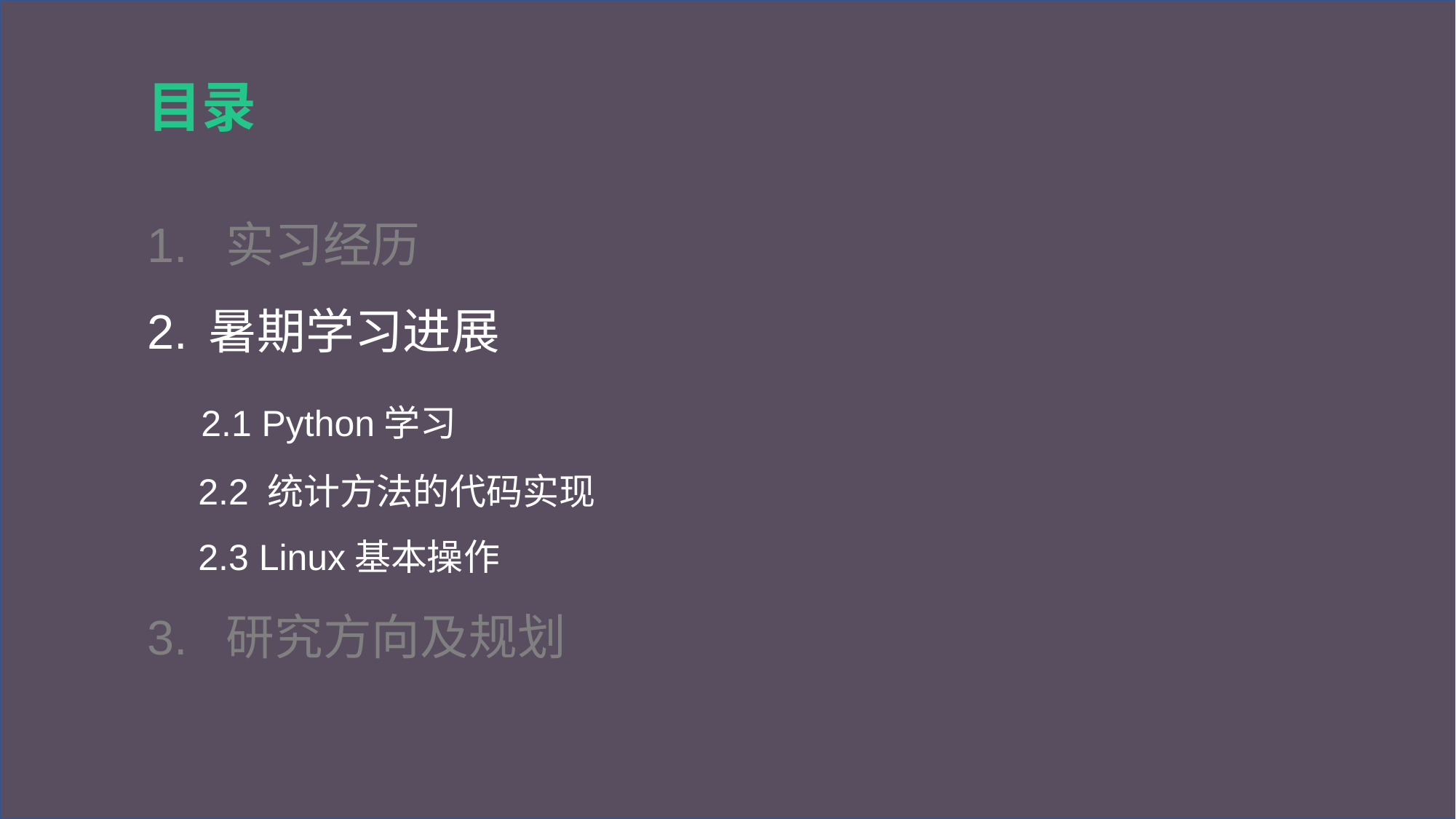

目录
1.  实习经历
暑期学习进展
    2.1 Python学习
     2.2 统计方法的代码实现
     2.3 Linux基本操作
3.  研究方向及规划